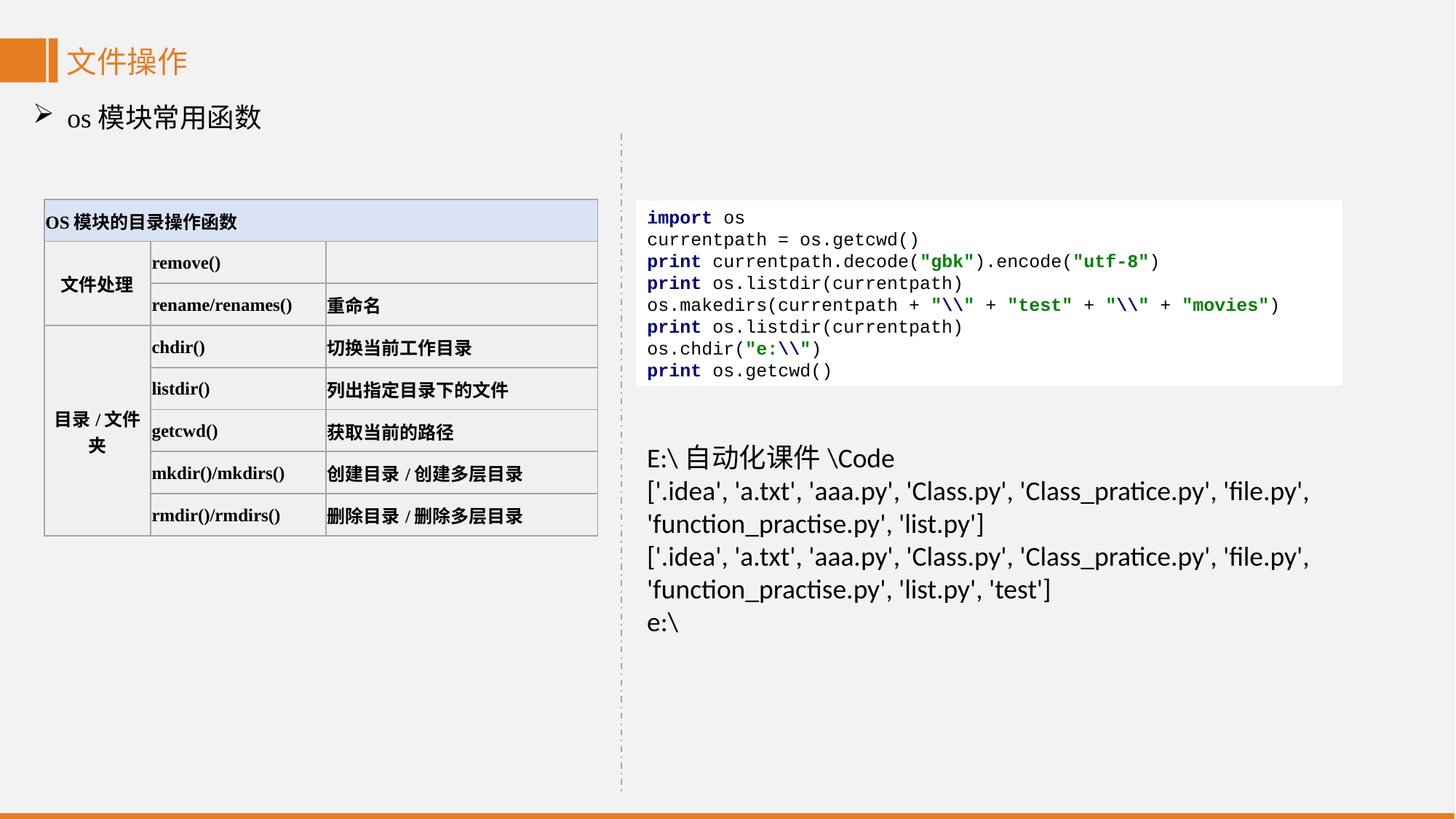

文件操作

os模块常用函数
| OS模块的目录操作函数 |  |  |
| --- | --- | --- |
| 文件处理 | remove() |  |
|  | rename/renames() | 重命名 |
| 目录/文件夹 | chdir() | 切换当前工作目录 |
|  | listdir() | 列出指定目录下的文件 |
|  | getcwd() | 获取当前的路径 |
|  | mkdir()/mkdirs() | 创建目录/创建多层目录 |
|  | rmdir()/rmdirs() | 删除目录/删除多层目录 |
import os
currentpath = os.getcwd()
print currentpath.decode("gbk").encode("utf-8")
print os.listdir(currentpath)
os.makedirs(currentpath + "\\" + "test" + "\\" + "movies")
print os.listdir(currentpath)
os.chdir("e:\\")
print os.getcwd()
E:\自动化课件\Code
['.idea', 'a.txt', 'aaa.py', 'Class.py', 'Class_pratice.py', 'file.py', 'function_practise.py', 'list.py']
['.idea', 'a.txt', 'aaa.py', 'Class.py', 'Class_pratice.py', 'file.py', 'function_practise.py', 'list.py', 'test']
e:\